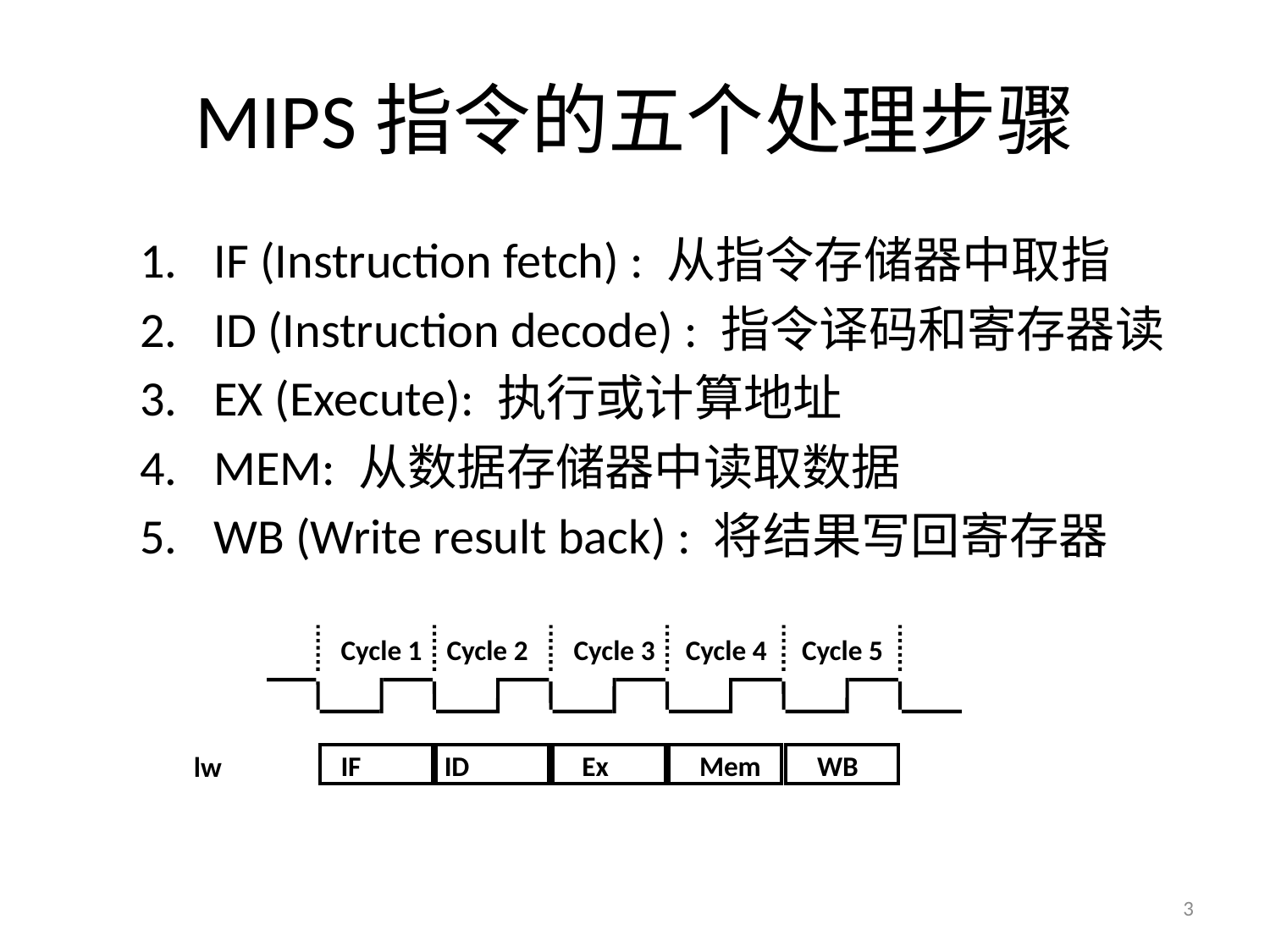

# MIPS指令的五个处理步骤
IF (Instruction fetch) : 从指令存储器中取指
ID (Instruction decode) : 指令译码和寄存器读
EX (Execute): 执行或计算地址
MEM: 从数据存储器中读取数据
WB (Write result back) : 将结果写回寄存器

Cycle 1
Cycle 2
Cycle 3
Cycle 4
Cycle 5

IF

ID

Ex

Mem

WB

lw
3